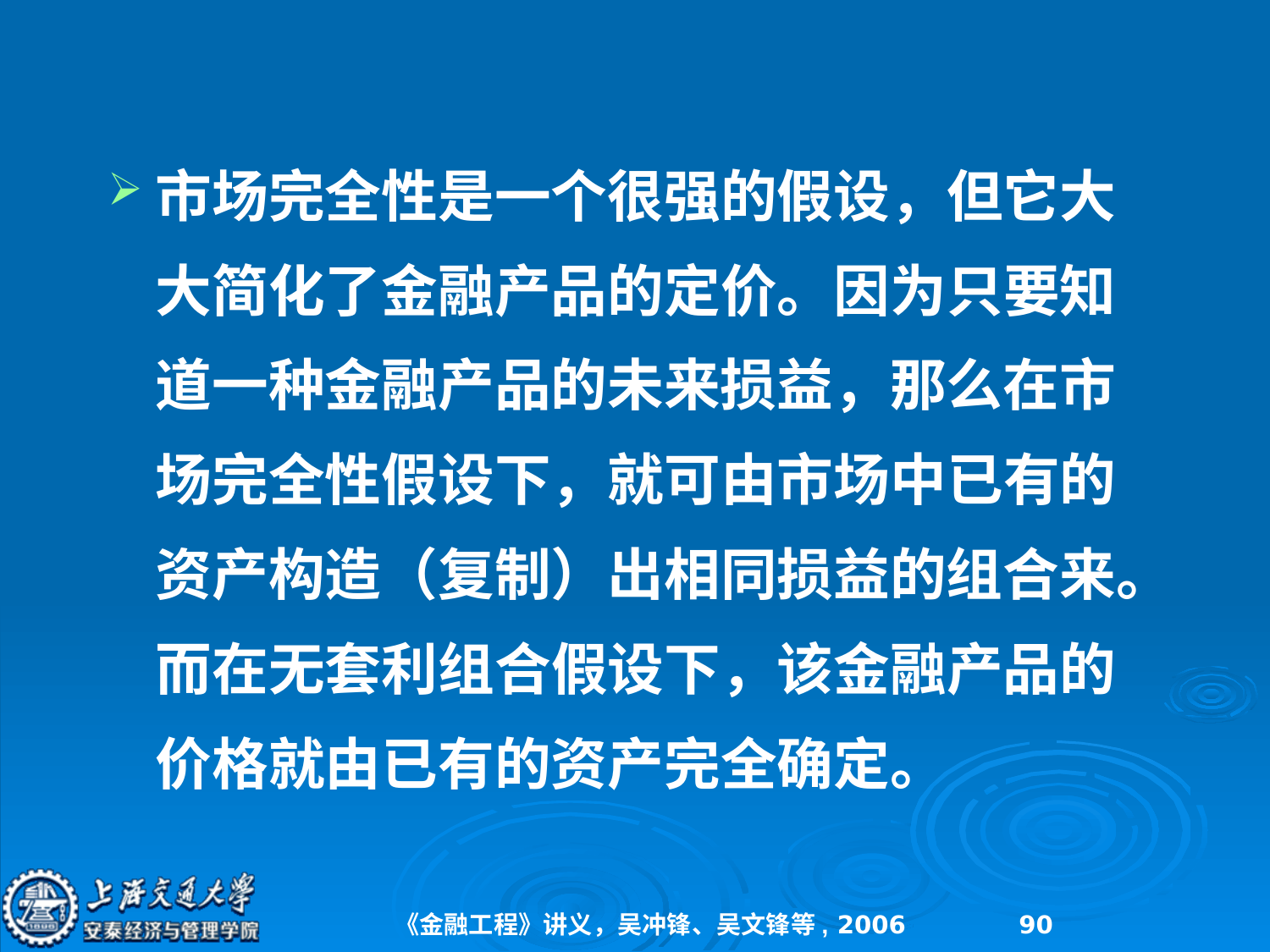

市场完全性是一个很强的假设，但它大大简化了金融产品的定价。因为只要知道一种金融产品的未来损益，那么在市场完全性假设下，就可由市场中已有的资产构造（复制）出相同损益的组合来。而在无套利组合假设下，该金融产品的价格就由已有的资产完全确定。